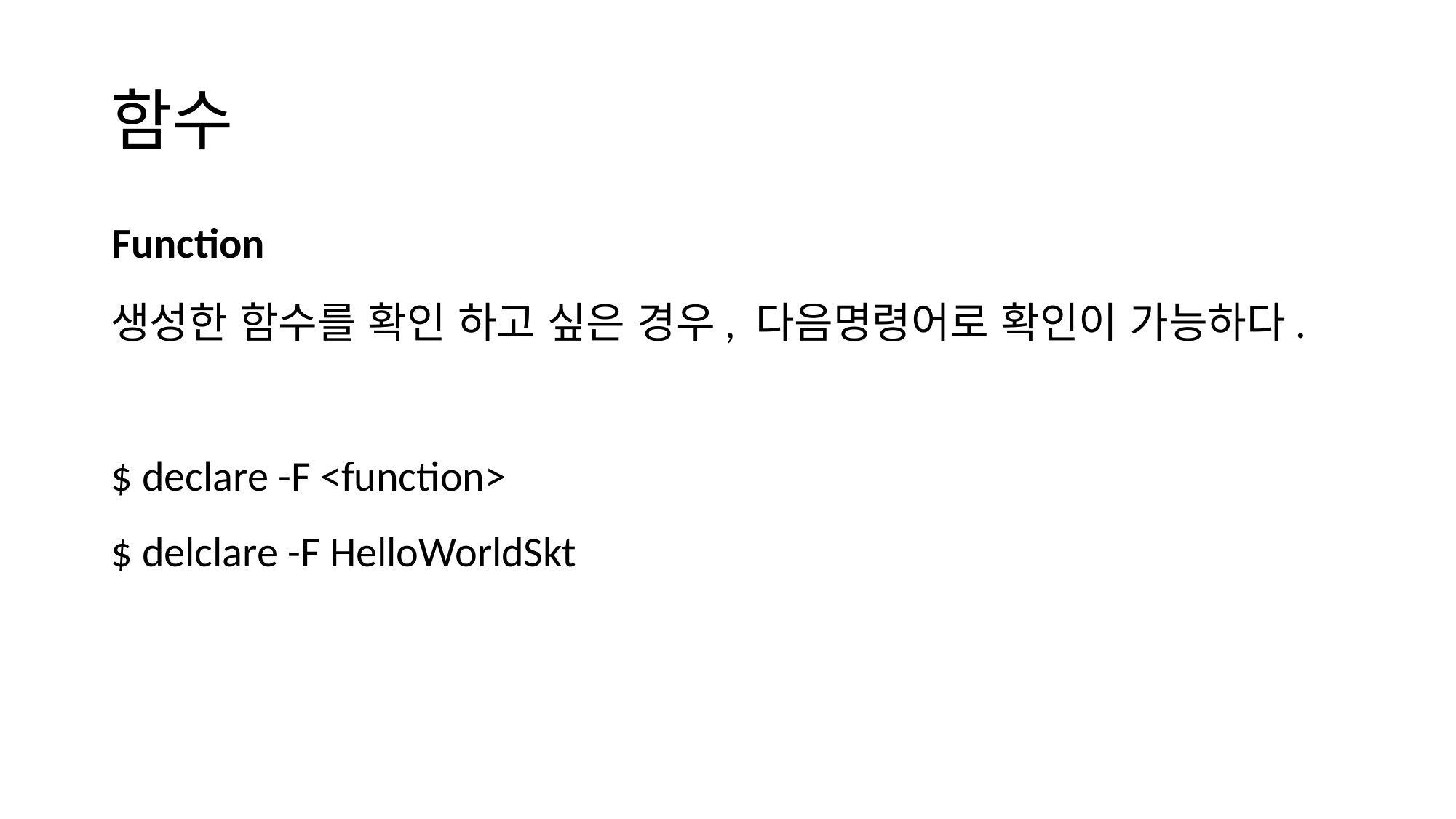

# 함수
Function
생성한 함수를 확인 하고 싶은 경우, 다음명령어로 확인이 가능하다.

$ declare -F <function>
$ delclare -F HelloWorldSkt